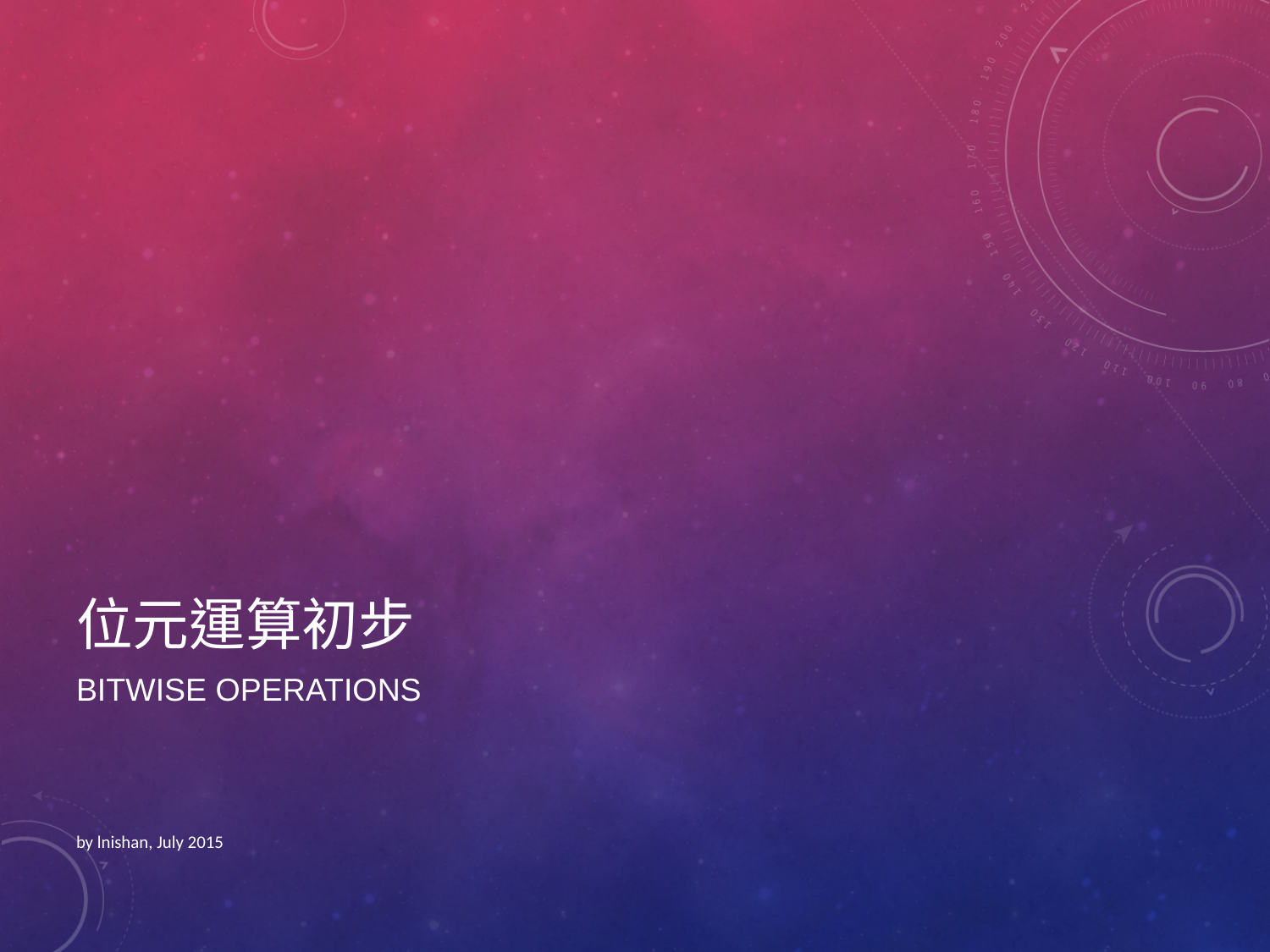

# 位元運算初步
Bitwise operations
by lnishan, July 2015